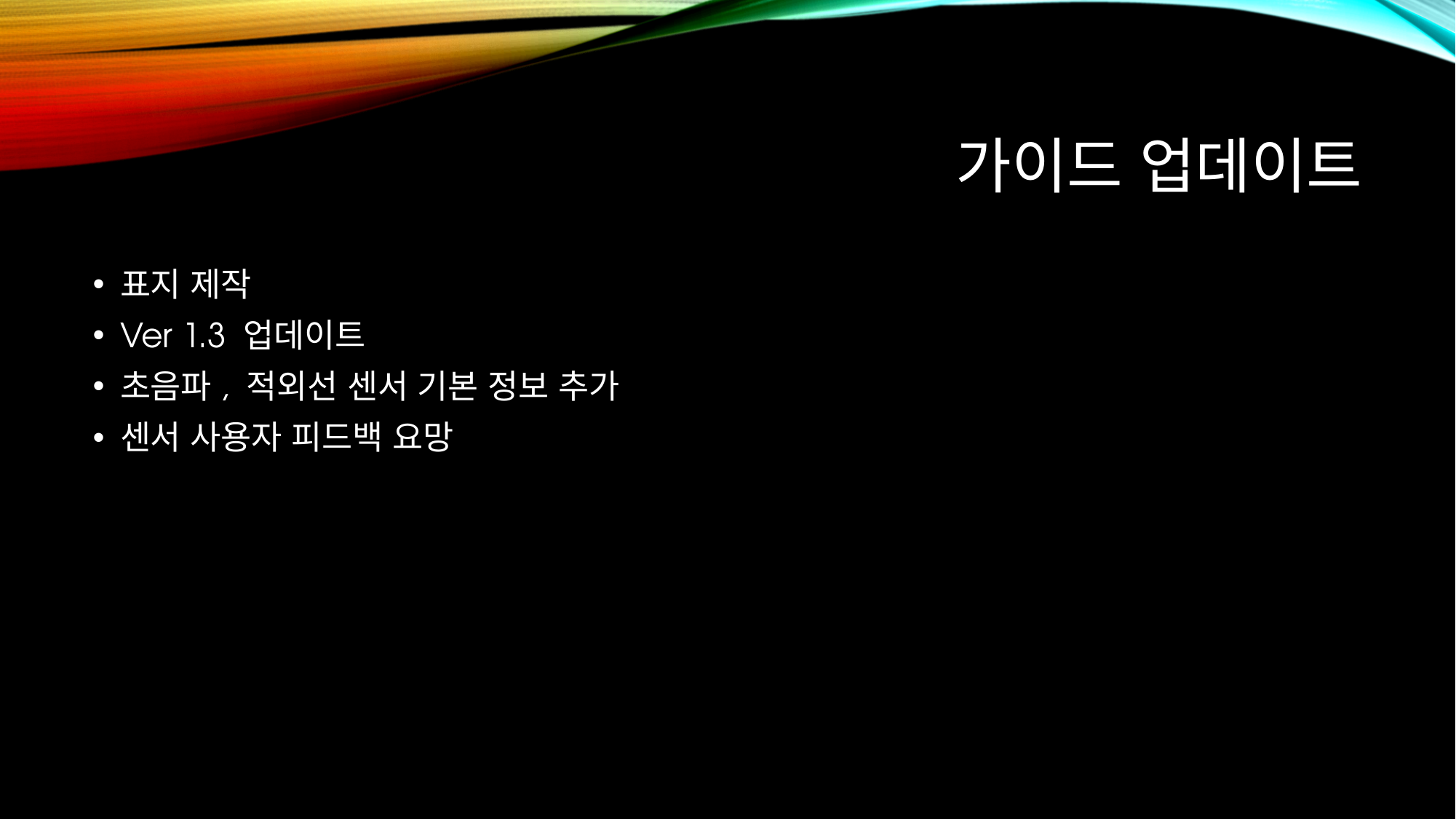

# 가이드 업데이트
표지 제작
Ver 1.3 업데이트
초음파, 적외선 센서 기본 정보 추가
센서 사용자 피드백 요망